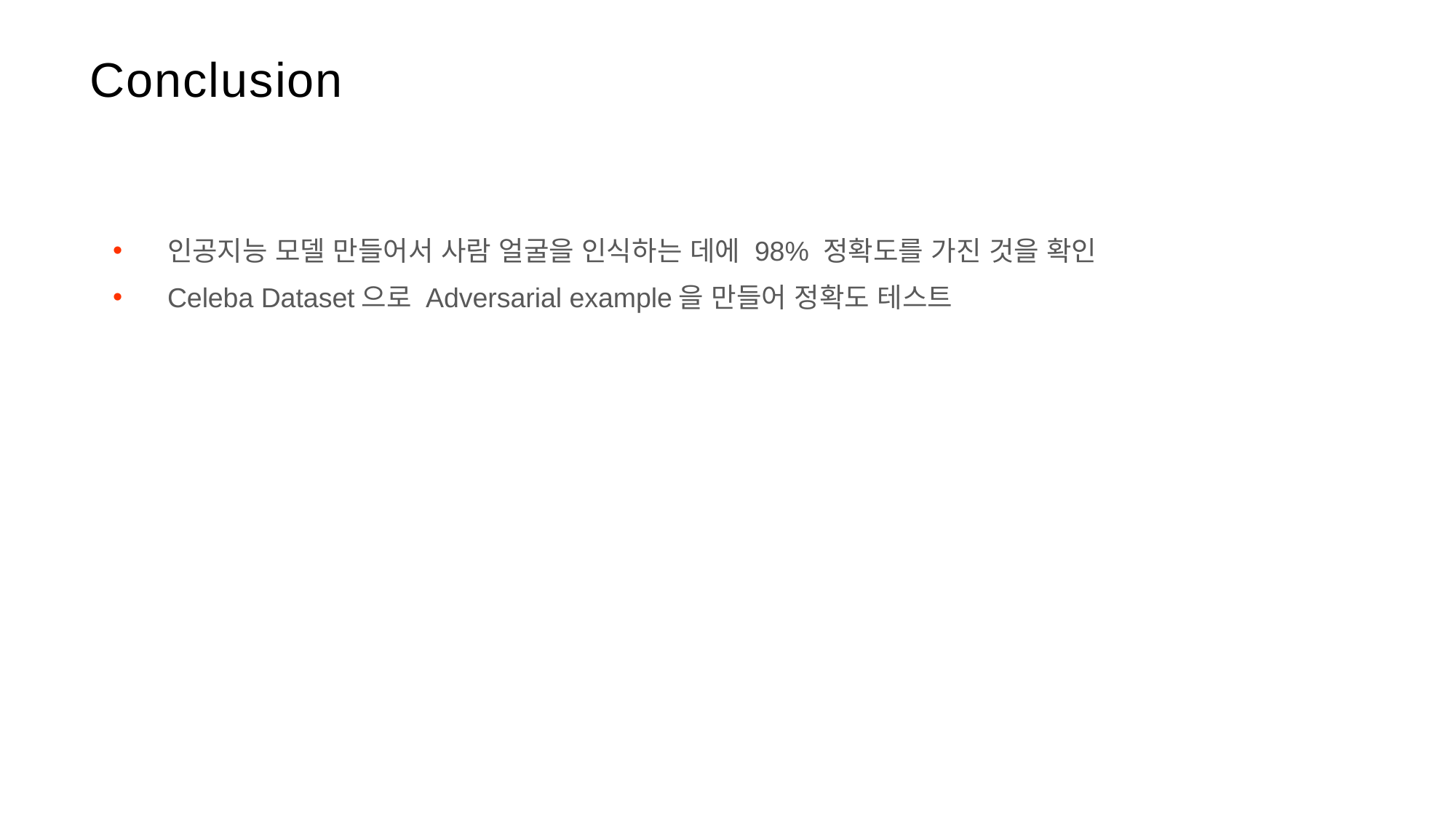

Conclusion

인공지능 모델 만들어서 사람 얼굴을 인식하는 데에 98% 정확도를 가진 것을 확인
Celeba Dataset으로 Adversarial example을 만들어 정확도 테스트